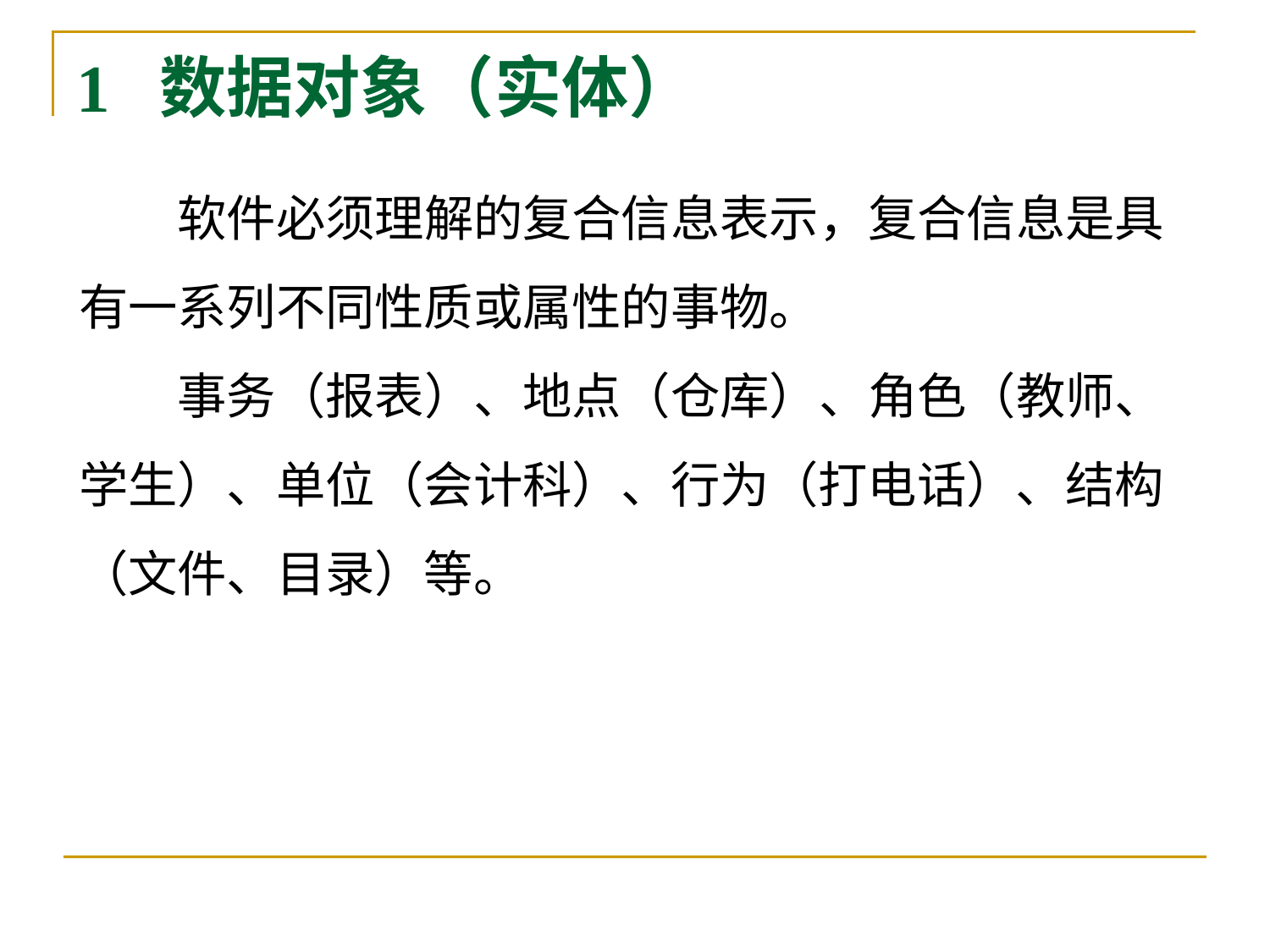

# 1  数据对象（实体）
软件必须理解的复合信息表示，复合信息是具有一系列不同性质或属性的事物。
事务（报表）、地点（仓库）、角色（教师、学生）、单位（会计科）、行为（打电话）、结构（文件、目录）等。